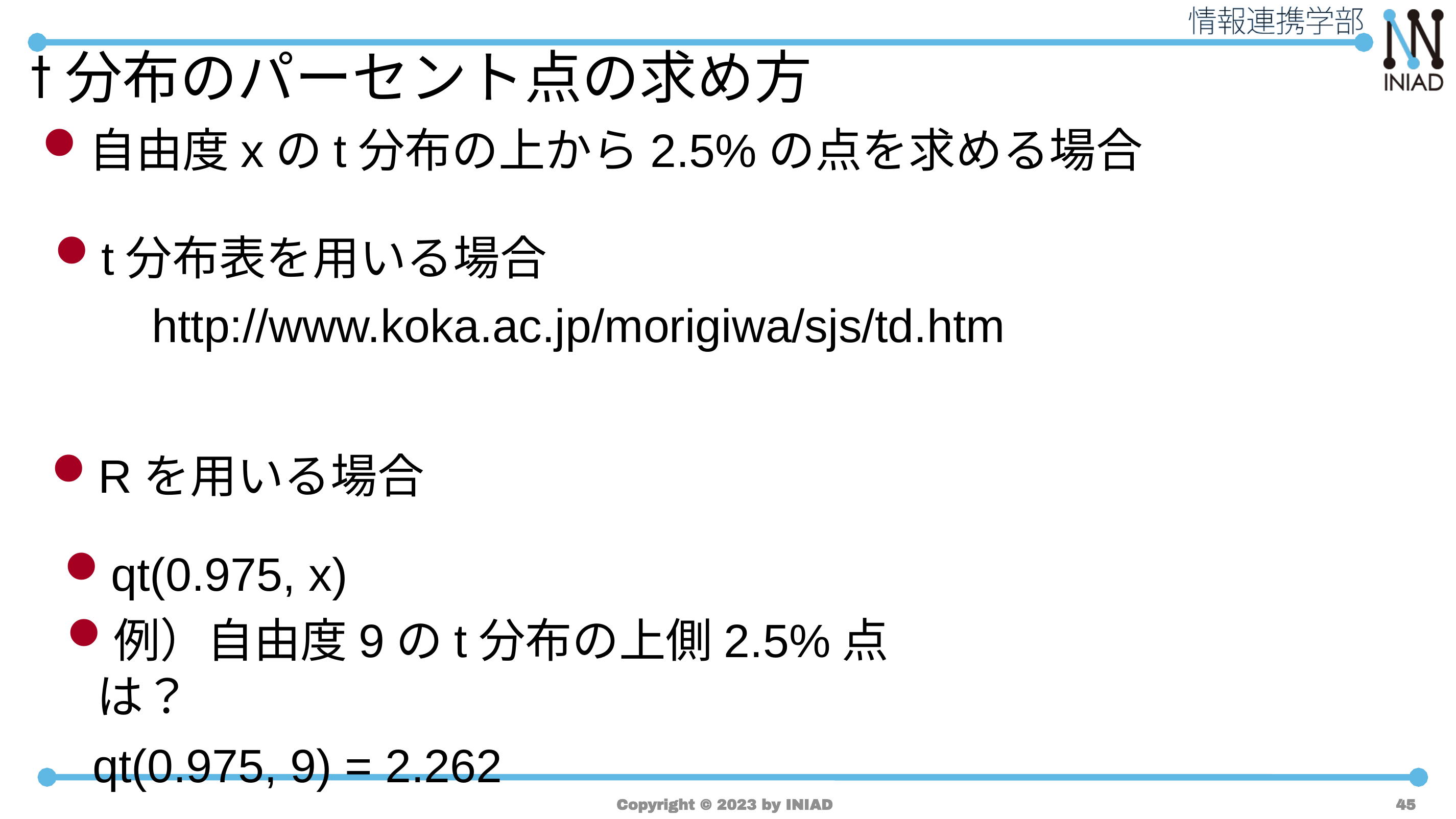

# t分布のパーセント点の求め方
自由度xのt分布の上から2.5%の点を求める場合
t分布表を用いる場合
http://www.koka.ac.jp/morigiwa/sjs/td.htm
Rを用いる場合
qt(0.975, x)
例）自由度9のt分布の上側2.5%点は？
  qt(0.975, 9) = 2.262
Copyright © 2023 by INIAD
45